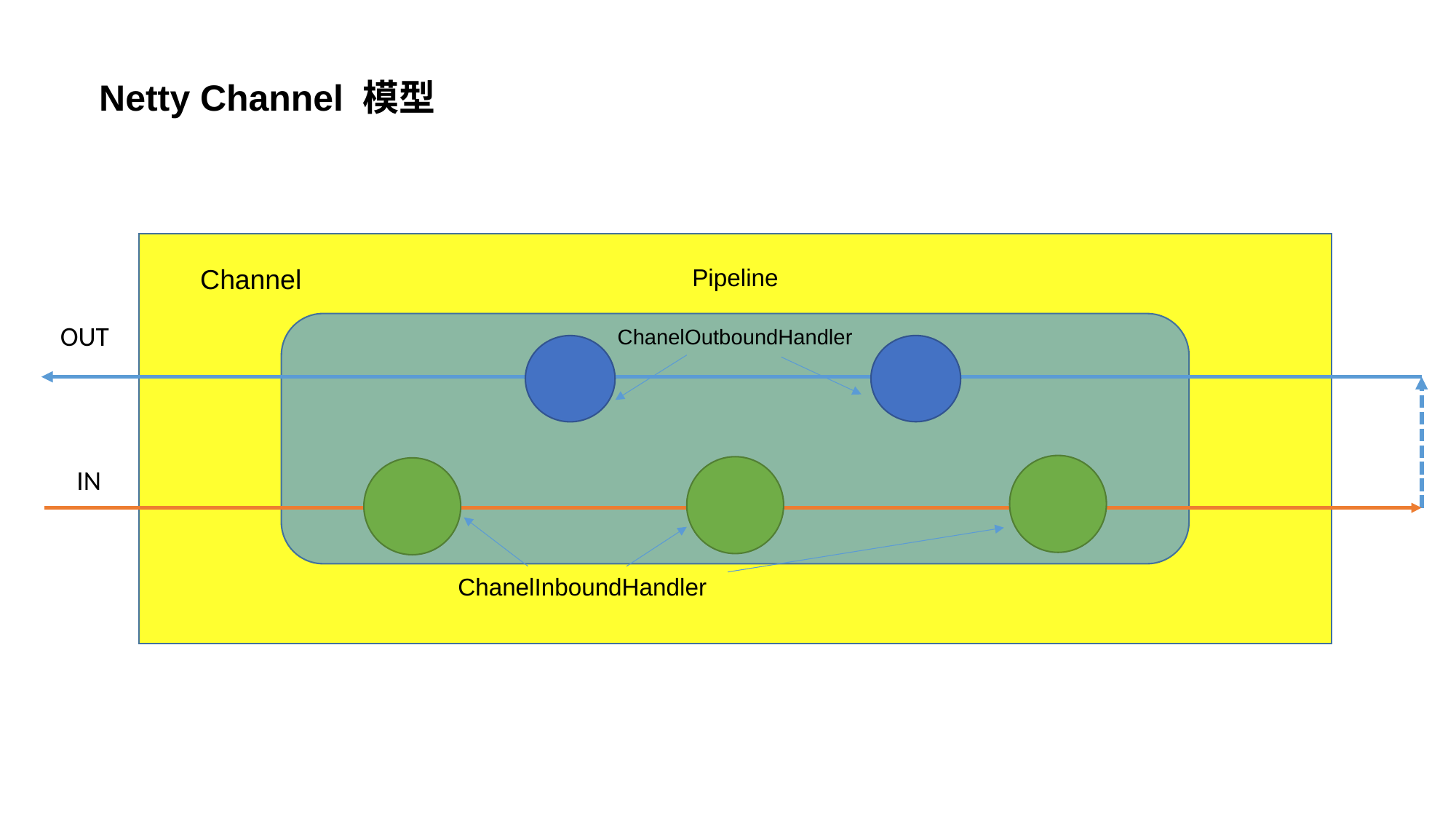

Netty Channel 模型

Channel
Pipeline
OUT

ChanelOutboundHandler

IN

ChanelInboundHandler